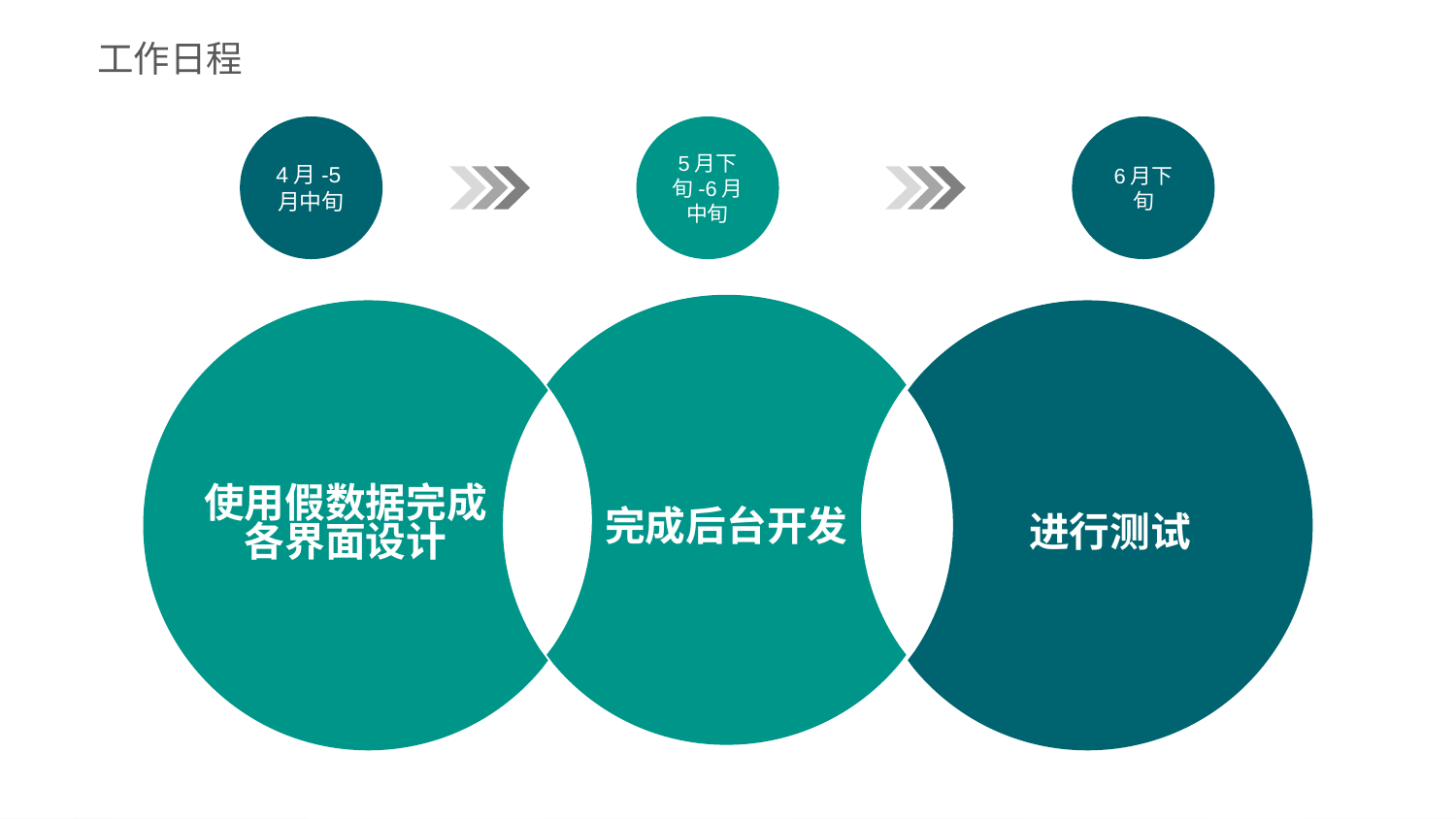

工作日程
4月-5月中旬
5月下旬-6月中旬
6月下旬

完成后台开发
使用假数据完成
各界面设计
进行测试